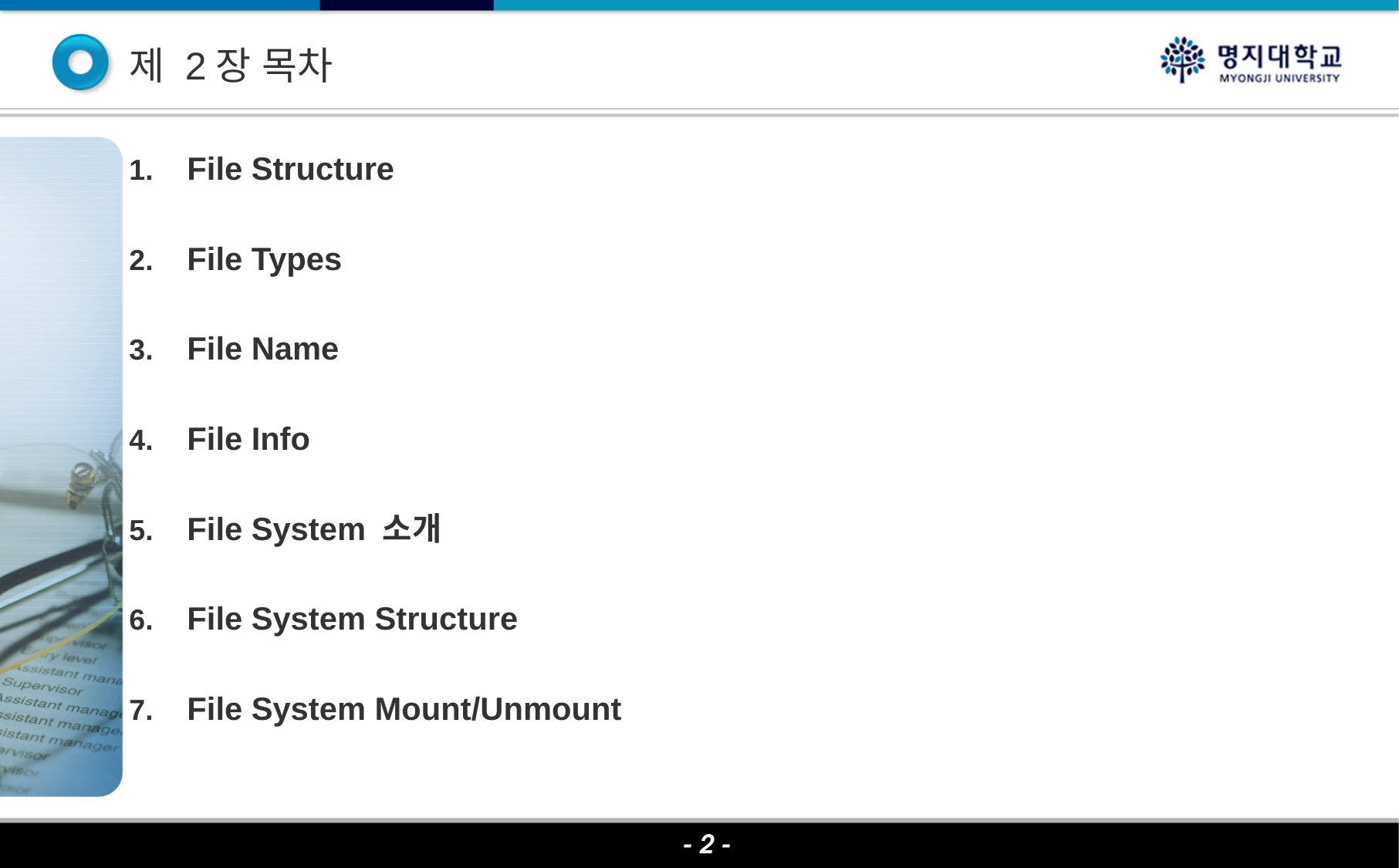

# 제 2장 목차
File Structure

File Types

File Name

File Info

File System 소개

File System Structure

File System Mount/Unmount
- 2 -